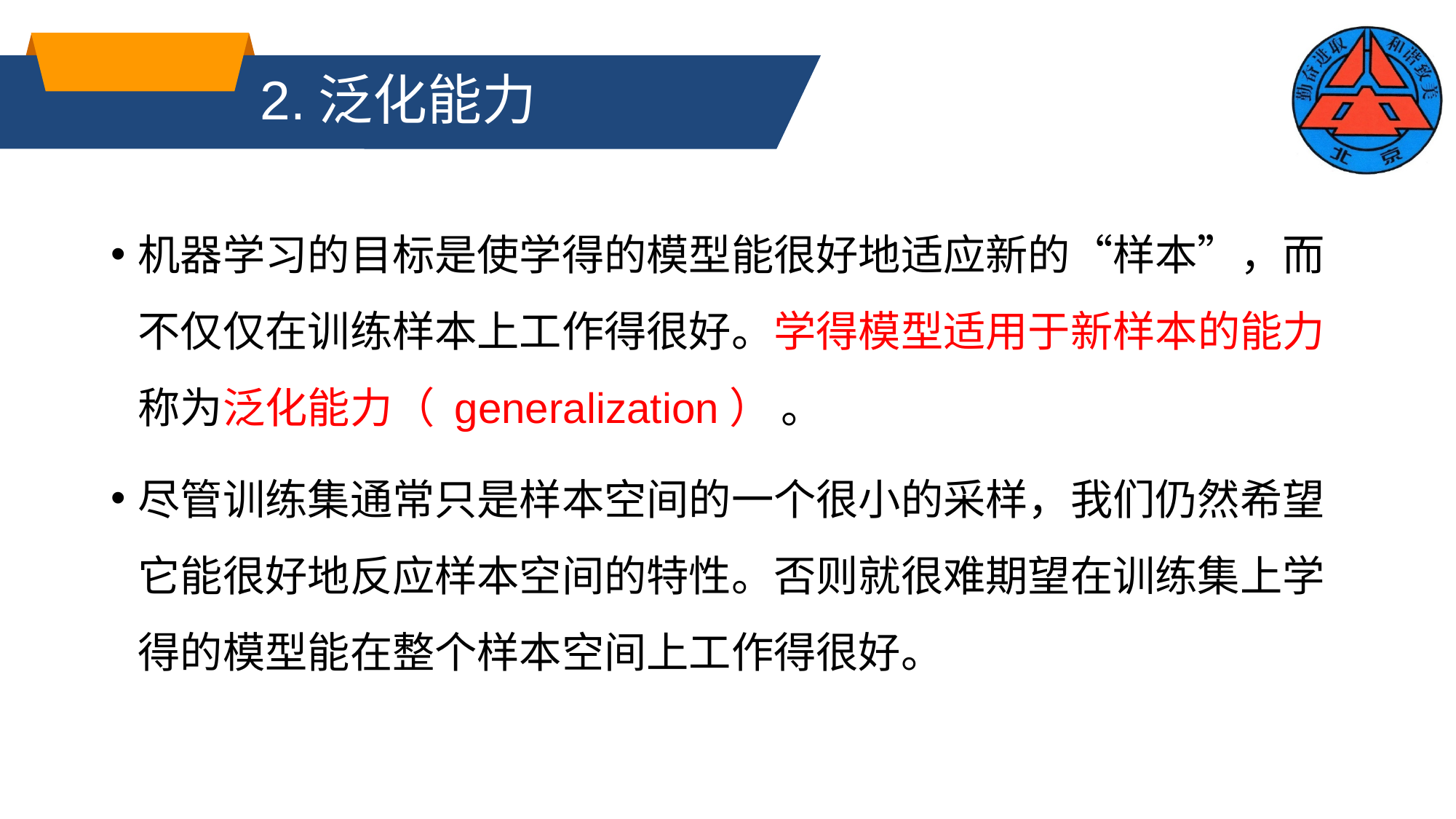

# 2.泛化能力
机器学习的目标是使学得的模型能很好地适应新的“样本”，而不仅仅在训练样本上工作得很好。学得模型适用于新样本的能力称为泛化能力（ generalization） 。
尽管训练集通常只是样本空间的一个很小的采样，我们仍然希望它能很好地反应样本空间的特性。否则就很难期望在训练集上学得的模型能在整个样本空间上工作得很好。